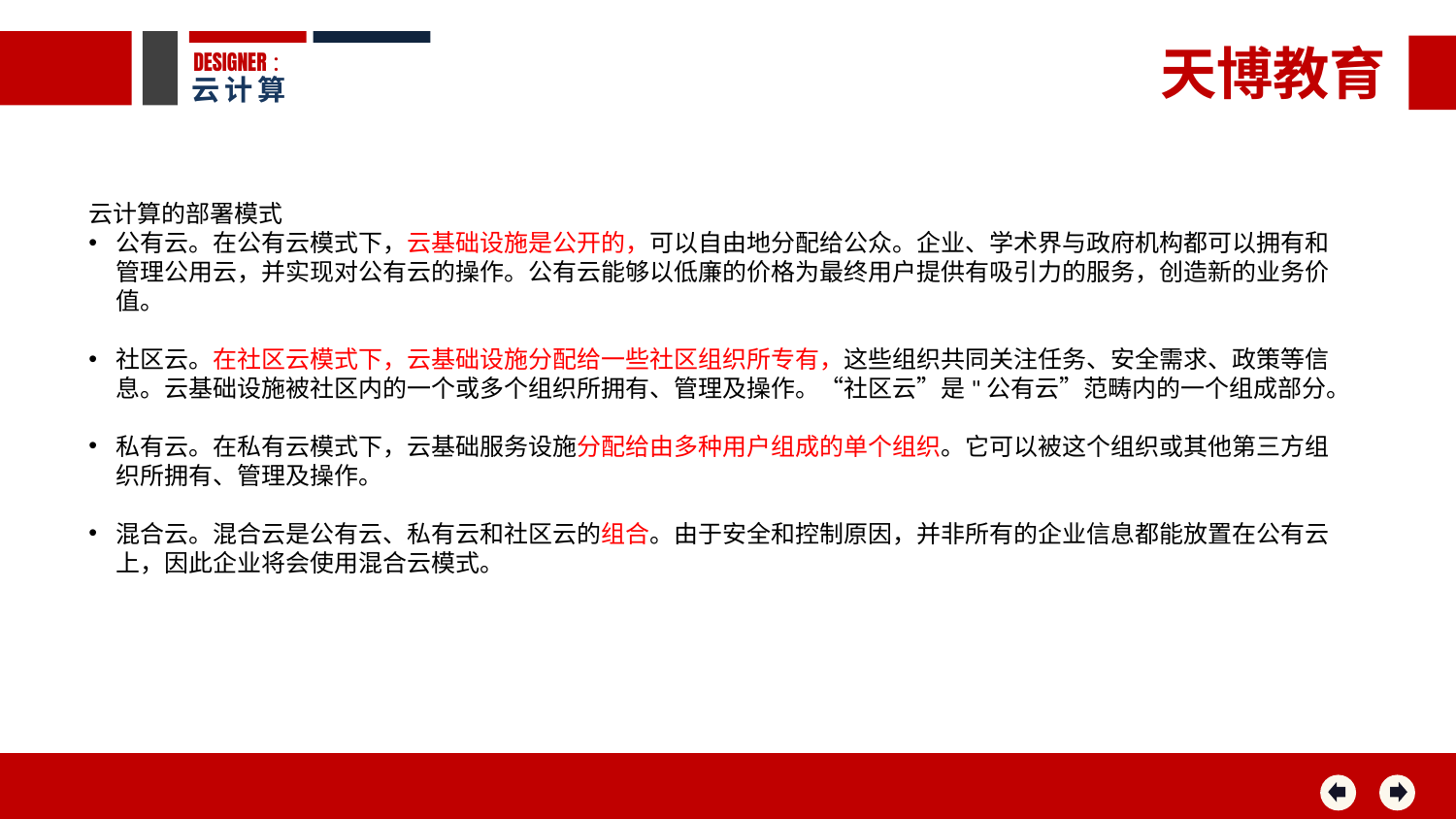

天博教育
DESIGNER：
云计算
云计算的部署模式
公有云。在公有云模式下，云基础设施是公开的，可以自由地分配给公众。企业、学术界与政府机构都可以拥有和管理公用云，并实现对公有云的操作。公有云能够以低廉的价格为最终用户提供有吸引力的服务，创造新的业务价值。

社区云。在社区云模式下，云基础设施分配给一些社区组织所专有，这些组织共同关注任务、安全需求、政策等信息。云基础设施被社区内的一个或多个组织所拥有、管理及操作。“社区云”是"公有云”范畴内的一个组成部分。

私有云。在私有云模式下，云基础服务设施分配给由多种用户组成的单个组织。它可以被这个组织或其他第三方组织所拥有、管理及操作。

混合云。混合云是公有云、私有云和社区云的组合。由于安全和控制原因，并非所有的企业信息都能放置在公有云上，因此企业将会使用混合云模式。